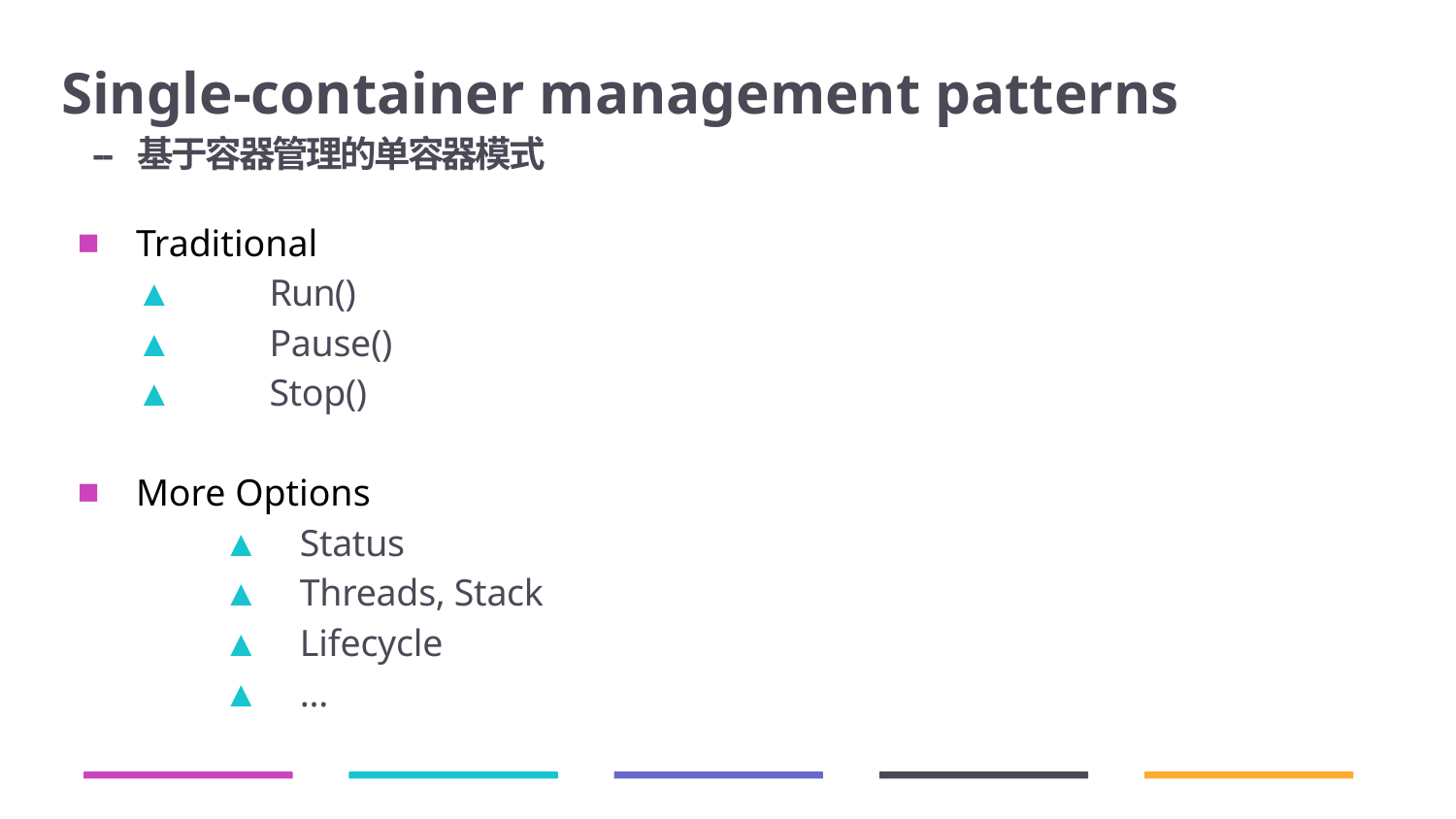

Single-container management patterns
--  基于容器管理的单容器模式
Traditional
▲	Run()
▲	Pause()
▲	Stop()

More Options
	▲    Status
	▲    Threads, Stack
	▲    Lifecycle
	▲    ...